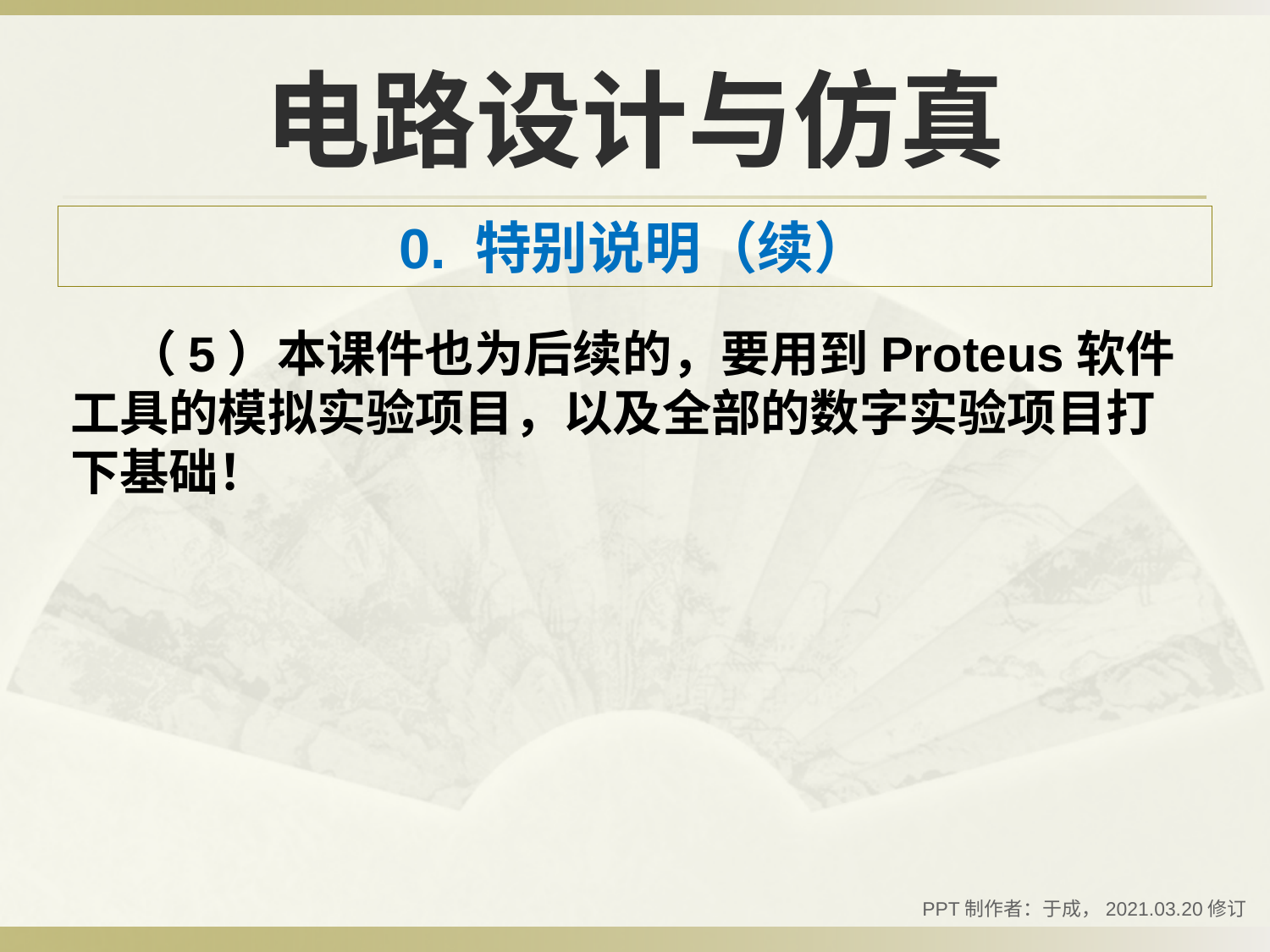

# 电路设计与仿真
0. 特别说明（续）
    （5）本课件也为后续的，要用到Proteus软件工具的模拟实验项目，以及全部的数字实验项目打下基础！
PPT制作者：于成，2021.03.20修订